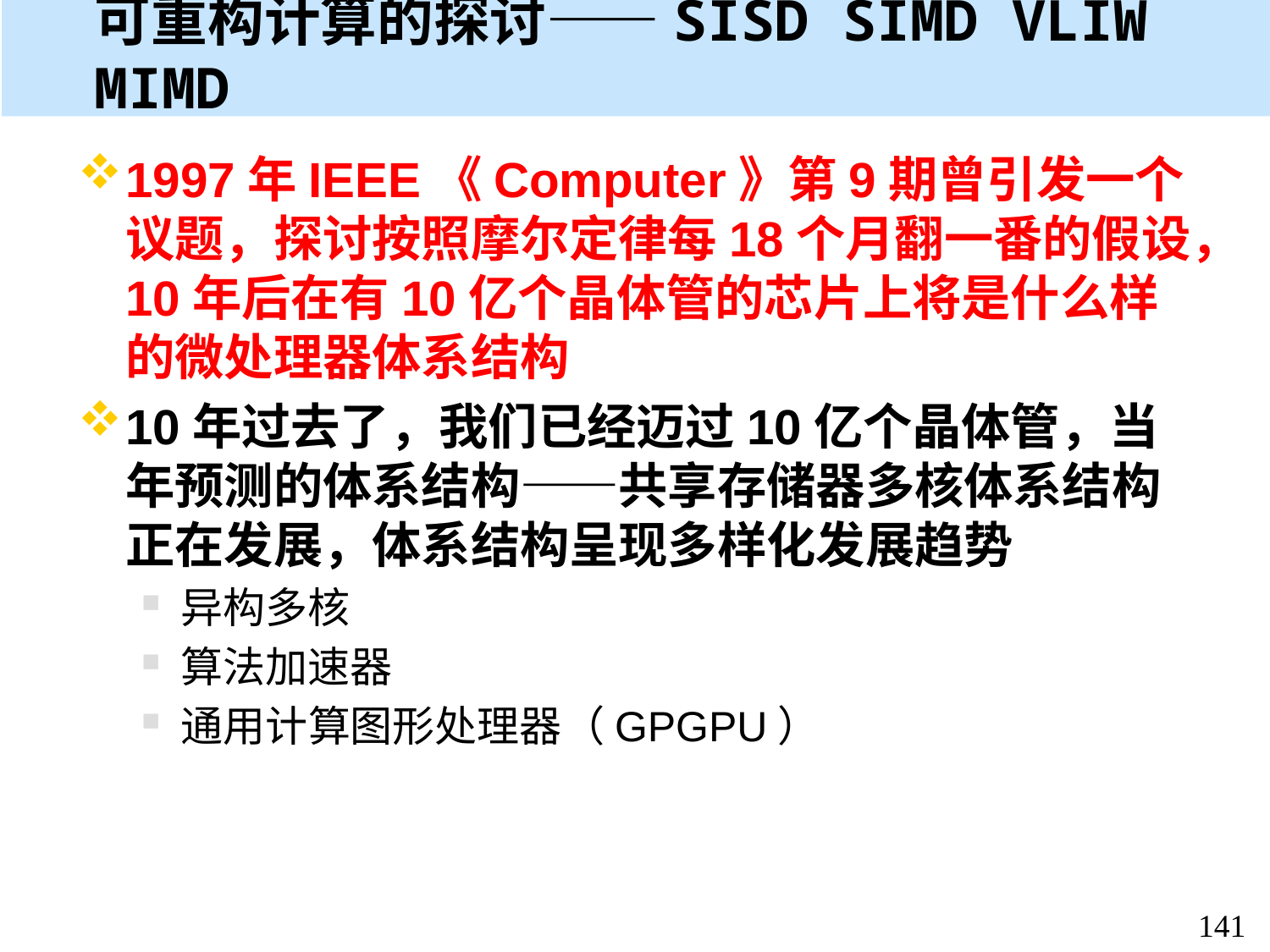

# 可重构计算的探讨——SISD SIMD VLIW MIMD
1997年IEEE《Computer》第9期曾引发一个议题，探讨按照摩尔定律每18个月翻一番的假设，10年后在有10亿个晶体管的芯片上将是什么样的微处理器体系结构
10年过去了，我们已经迈过10亿个晶体管，当年预测的体系结构——共享存储器多核体系结构正在发展，体系结构呈现多样化发展趋势
异构多核
算法加速器
通用计算图形处理器（GPGPU）